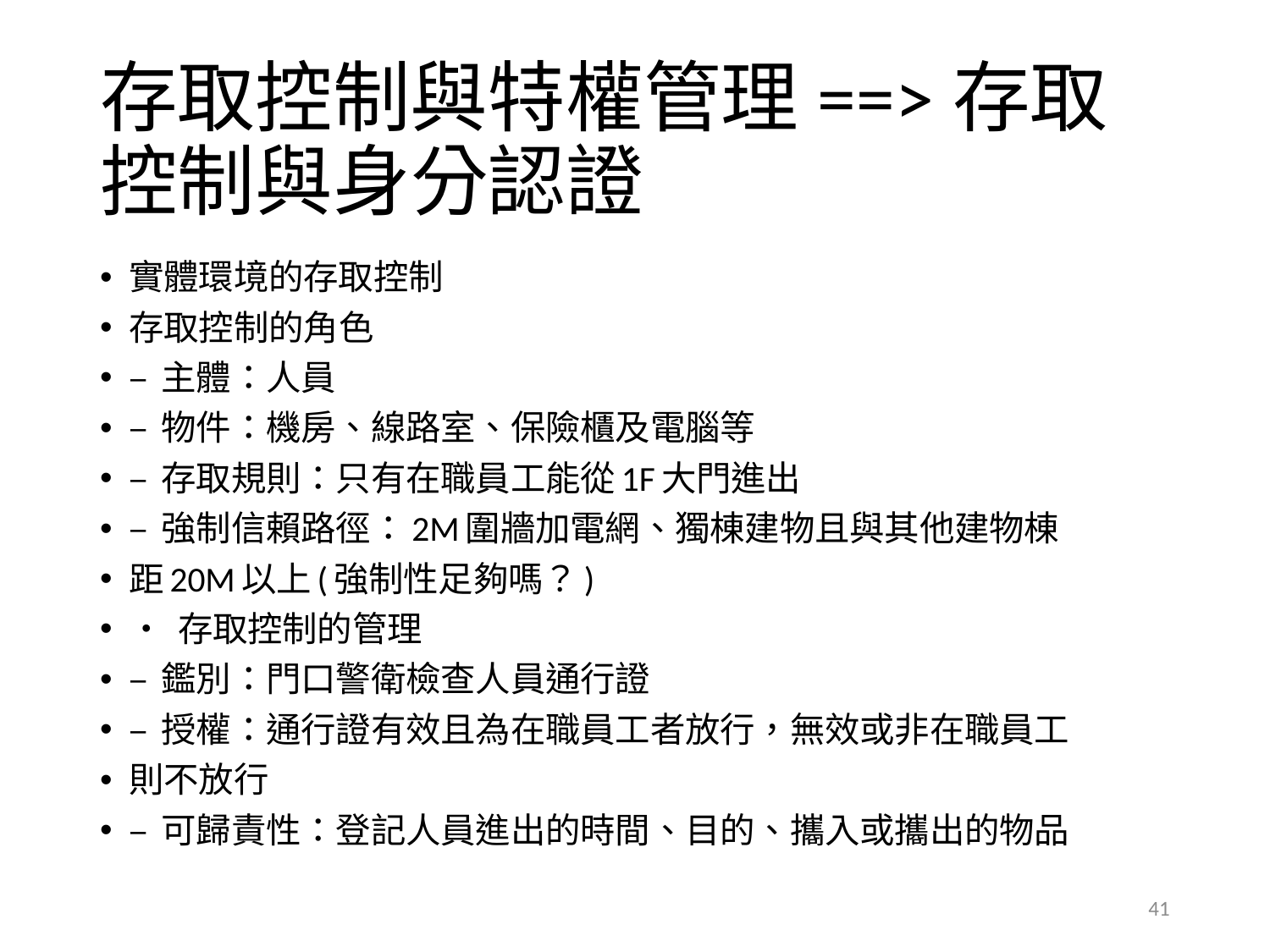

# 存取控制與特權管理==>存取控制與身分認證
實體環境的存取控制
存取控制的角色
– 主體：人員
– 物件：機房、線路室、保險櫃及電腦等
– 存取規則：只有在職員工能從1F大門進出
– 強制信賴路徑：2M圍牆加電網、獨棟建物且與其他建物棟
距20M以上(強制性足夠嗎？)
• 存取控制的管理
– 鑑別：門口警衛檢查人員通行證
– 授權：通行證有效且為在職員工者放行，無效或非在職員工
則不放行
– 可歸責性：登記人員進出的時間、目的、攜入或攜出的物品
41